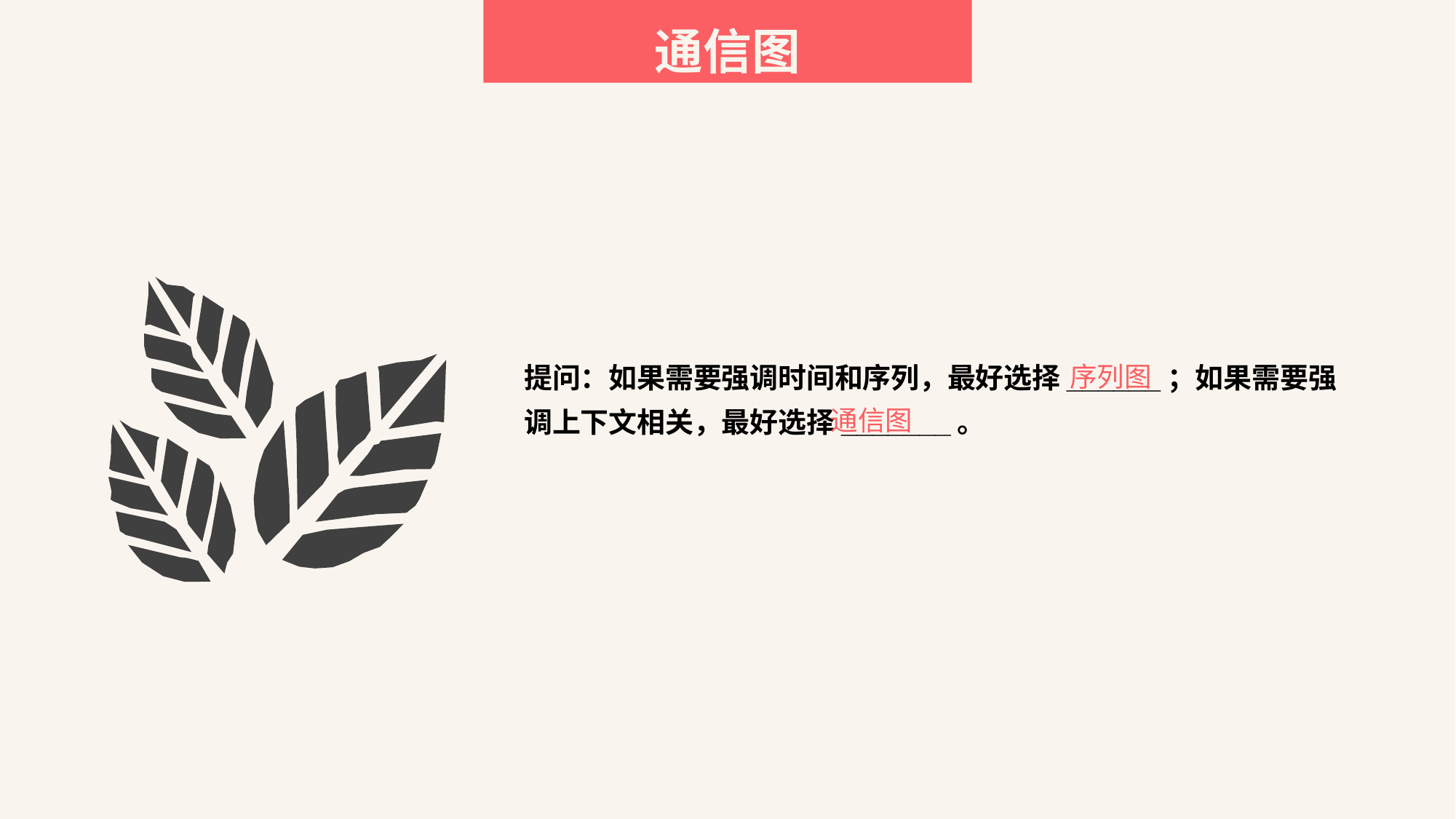

通信图

提问：如果需要强调时间和序列，最好选择______；如果需要强调上下文相关，最好选择_______。
序列图
通信图